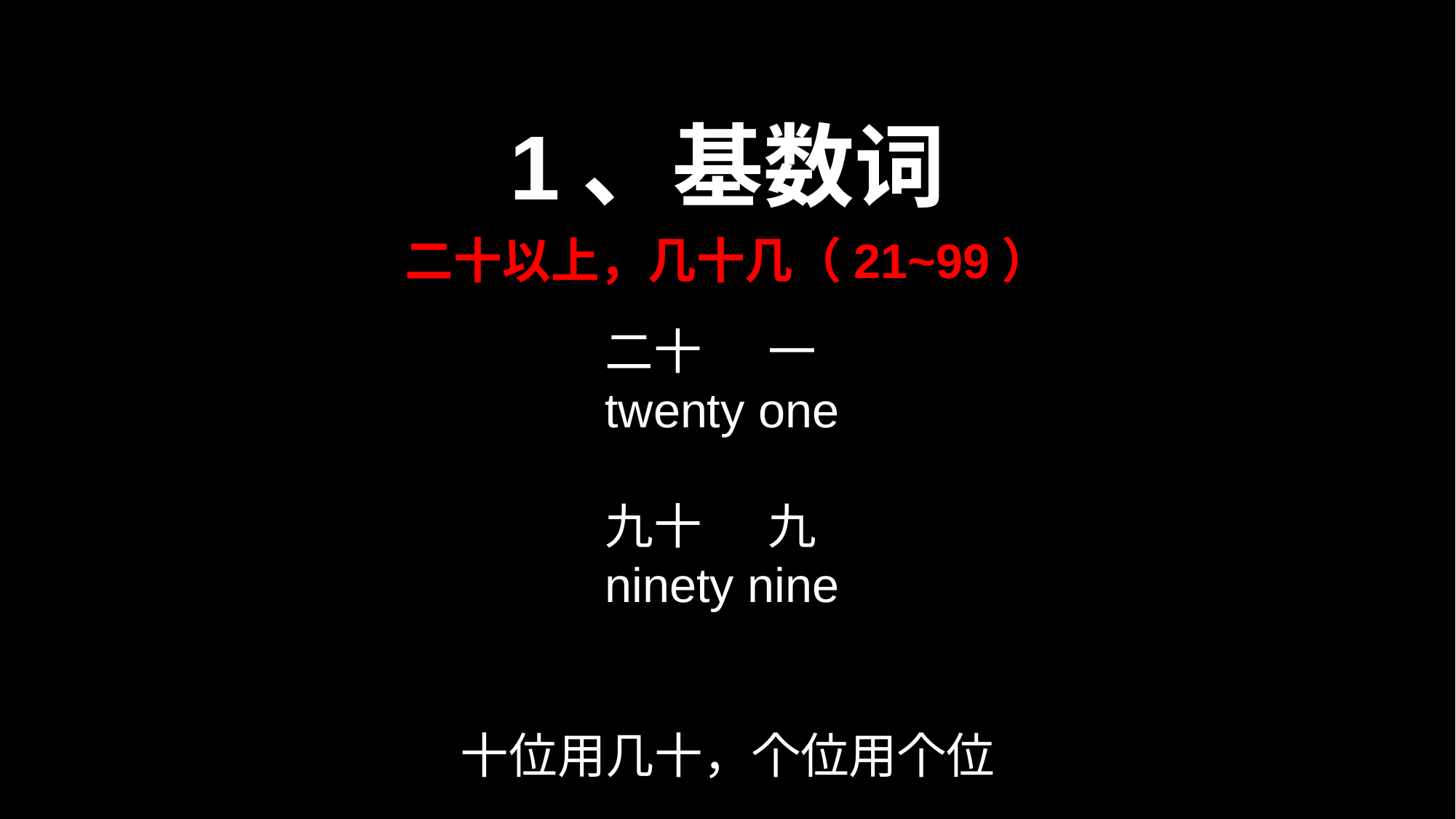

1、基数词
二十以上，几十几（21~99）
二十      一
twenty one

九十      九
ninety nine
十位用几十，个位用个位